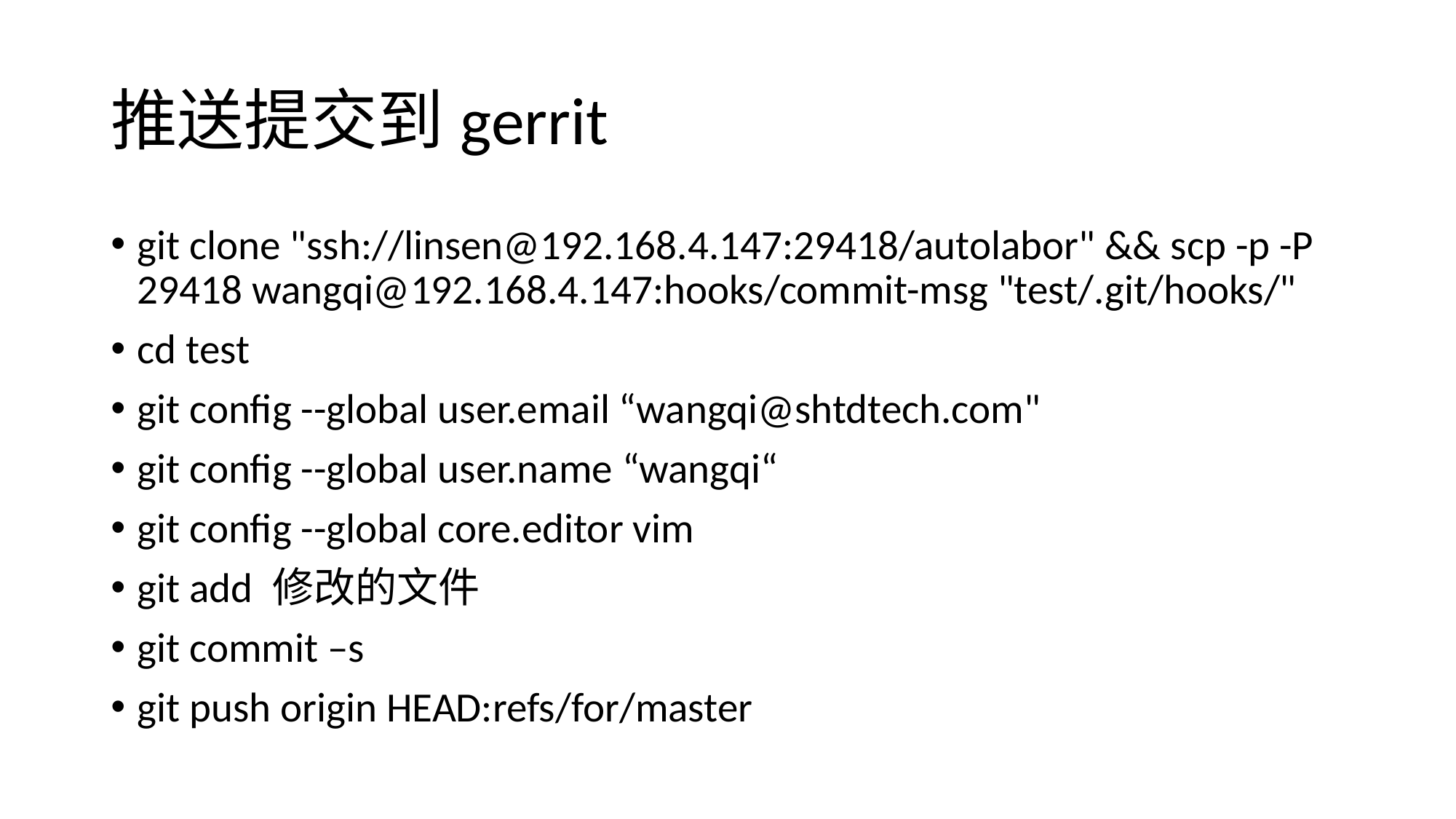

推送提交到gerrit
git clone "ssh://linsen@192.168.4.147:29418/autolabor" && scp -p -P 29418 wangqi@192.168.4.147:hooks/commit-msg "test/.git/hooks/"
cd test
git config --global user.email “wangqi@shtdtech.com"
git config --global user.name “wangqi“
git config --global core.editor vim
git add 修改的文件
git commit –s
git push origin HEAD:refs/for/master